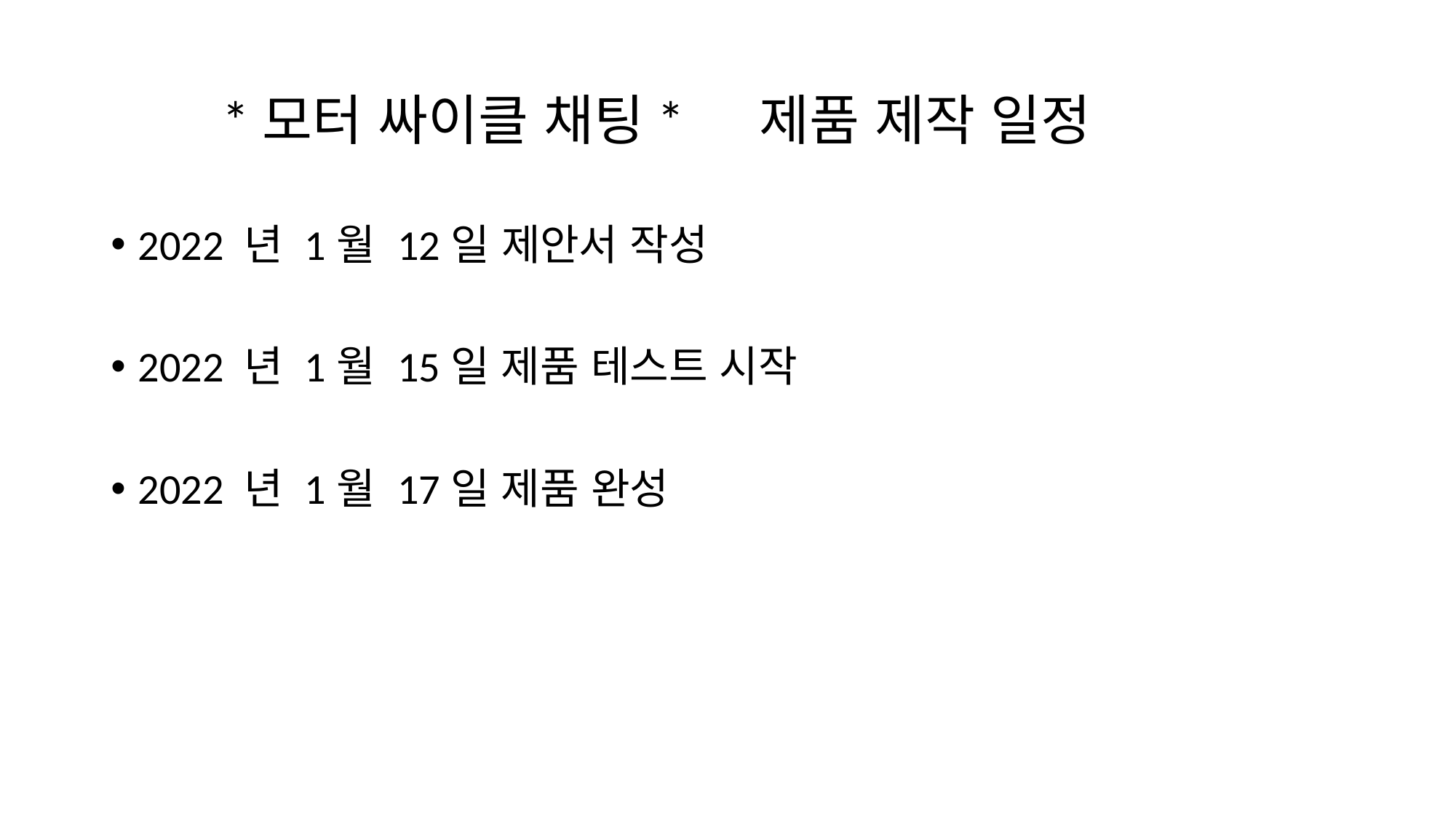

# *모터 싸이클 채팅*     제품 제작 일정
2022 년 1월 12일 제안서 작성

2022 년 1월 15일 제품 테스트 시작

2022 년 1월 17일 제품 완성